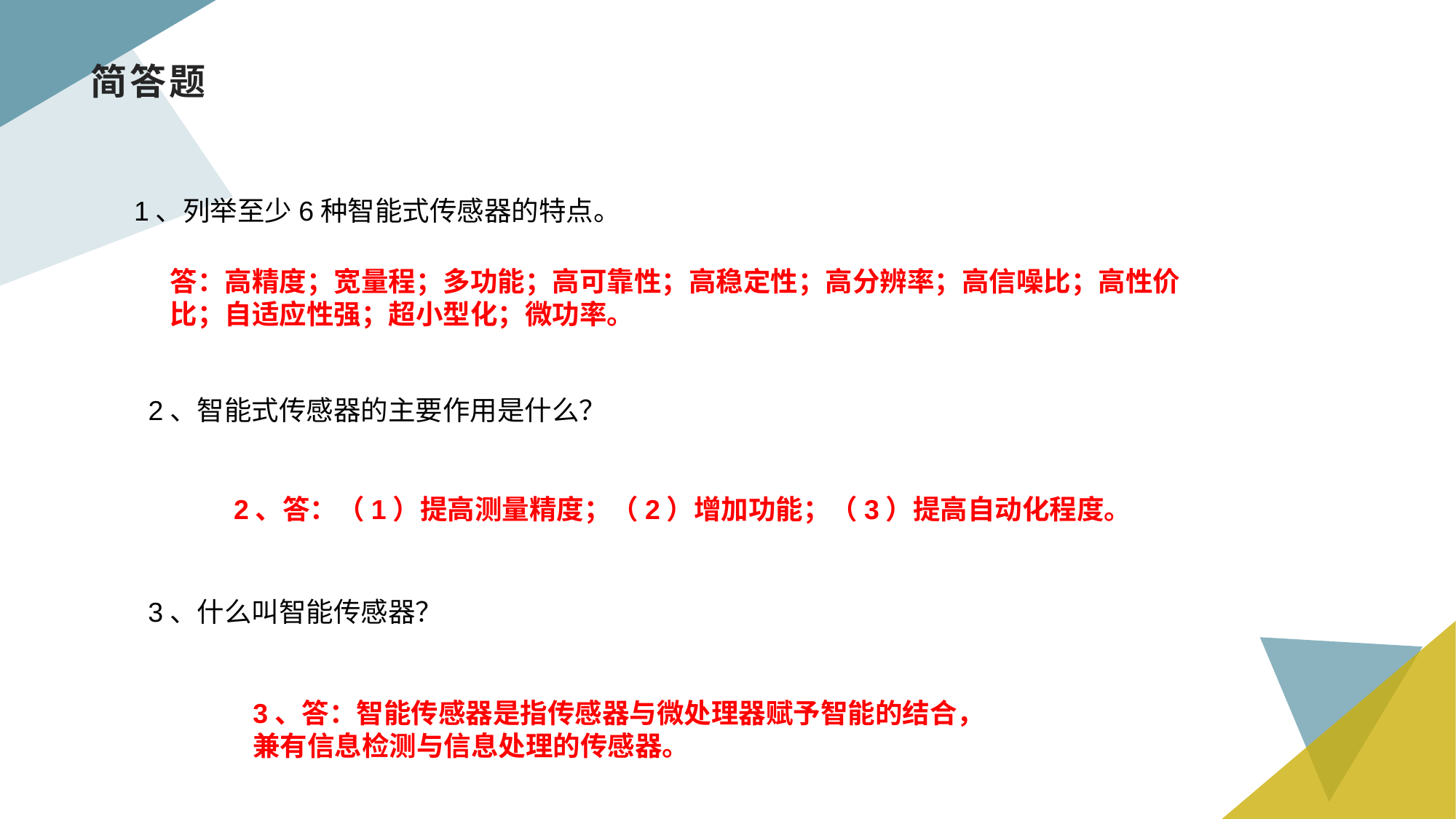

# 简答题
1、列举至少6种智能式传感器的特点。
答：高精度；宽量程；多功能；高可靠性；高稳定性；高分辨率；高信噪比；高性价比；自适应性强；超小型化；微功率。
2、智能式传感器的主要作用是什么？
2、答：（1）提高测量精度；（2）增加功能；（3）提高自动化程度。
3、什么叫智能传感器？
3、答：智能传感器是指传感器与微处理器赋予智能的结合，兼有信息检测与信息处理的传感器。